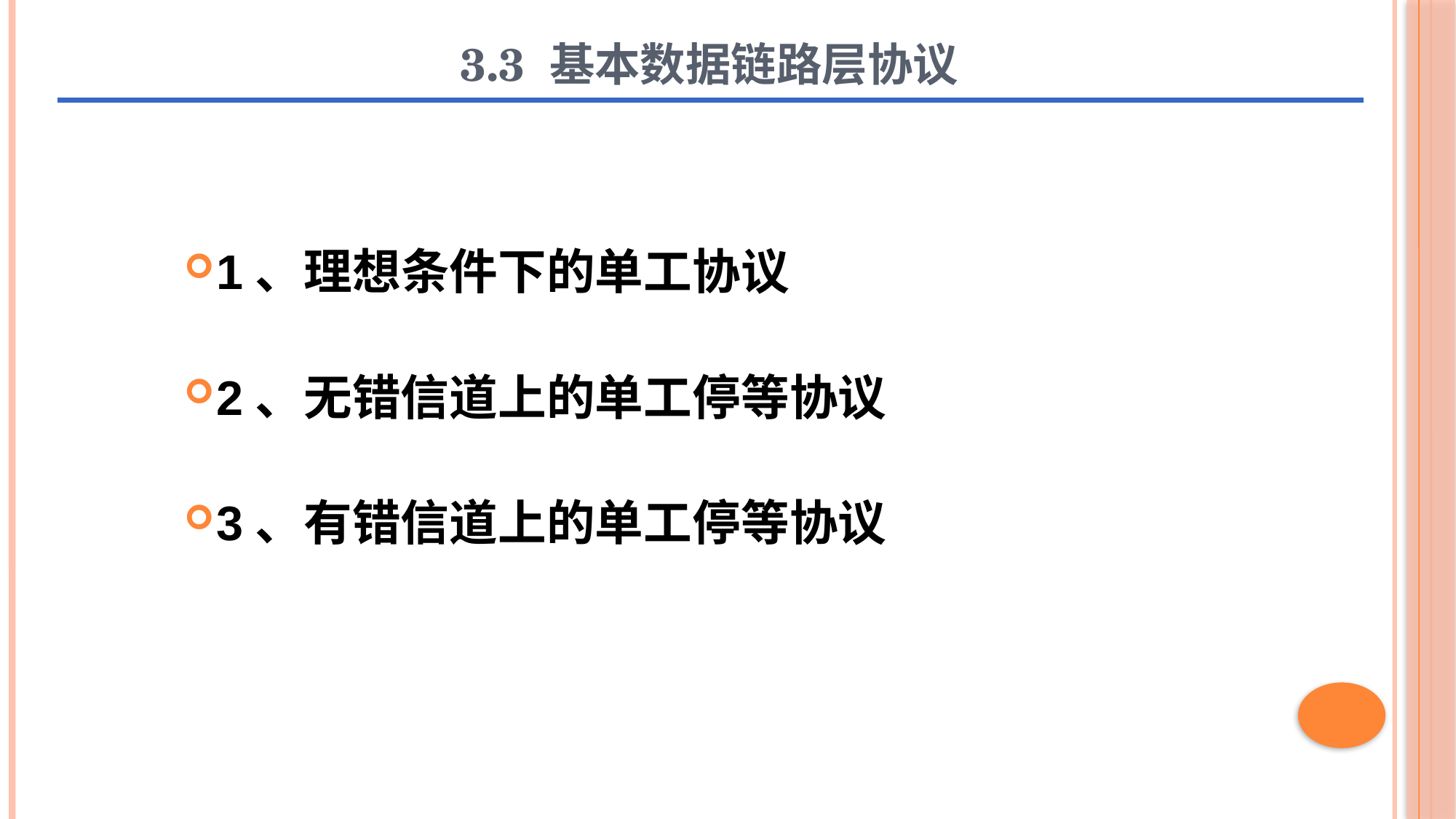

# 3.3 基本数据链路层协议
1、理想条件下的单工协议
2、无错信道上的单工停等协议
3、有错信道上的单工停等协议